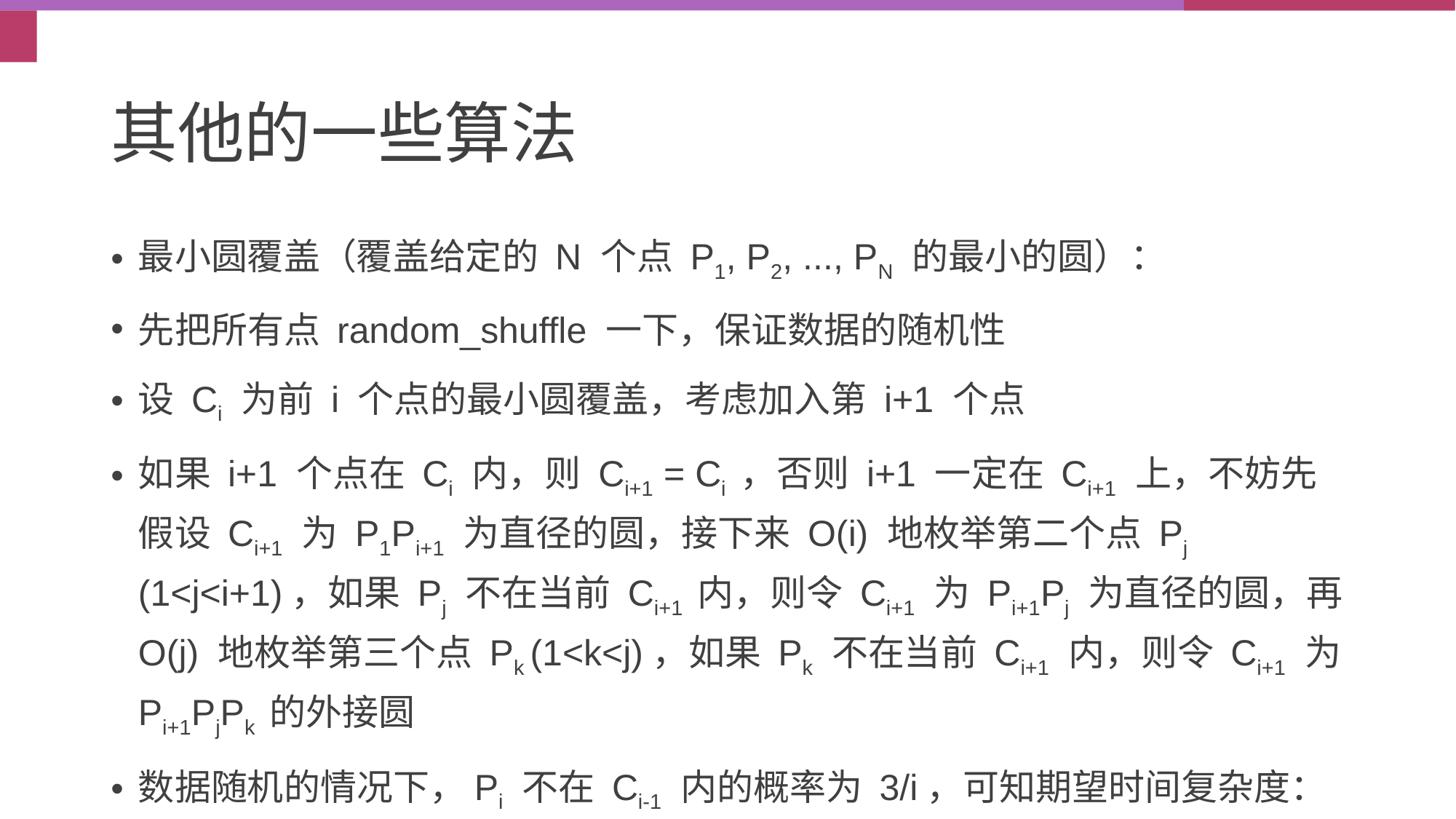

# 其他的一些算法
最小圆覆盖（覆盖给定的 N 个点 P1, P2, ..., PN 的最小的圆）：
先把所有点 random_shuffle 一下，保证数据的随机性
设 Ci 为前 i 个点的最小圆覆盖，考虑加入第 i+1 个点
如果 i+1 个点在 Ci 内，则 Ci+1 = Ci ，否则 i+1 一定在 Ci+1 上，不妨先假设 Ci+1 为 P1Pi+1 为直径的圆，接下来 O(i) 地枚举第二个点 Pj (1<j<i+1)，如果 Pj 不在当前 Ci+1 内，则令 Ci+1 为 Pi+1Pj 为直径的圆，再 O(j) 地枚举第三个点 Pk (1<k<j)，如果 Pk 不在当前 Ci+1 内，则令 Ci+1 为 Pi+1PjPk 的外接圆
数据随机的情况下，Pi 不在 Ci-1 内的概率为 3/i，可知期望时间复杂度：O(n)